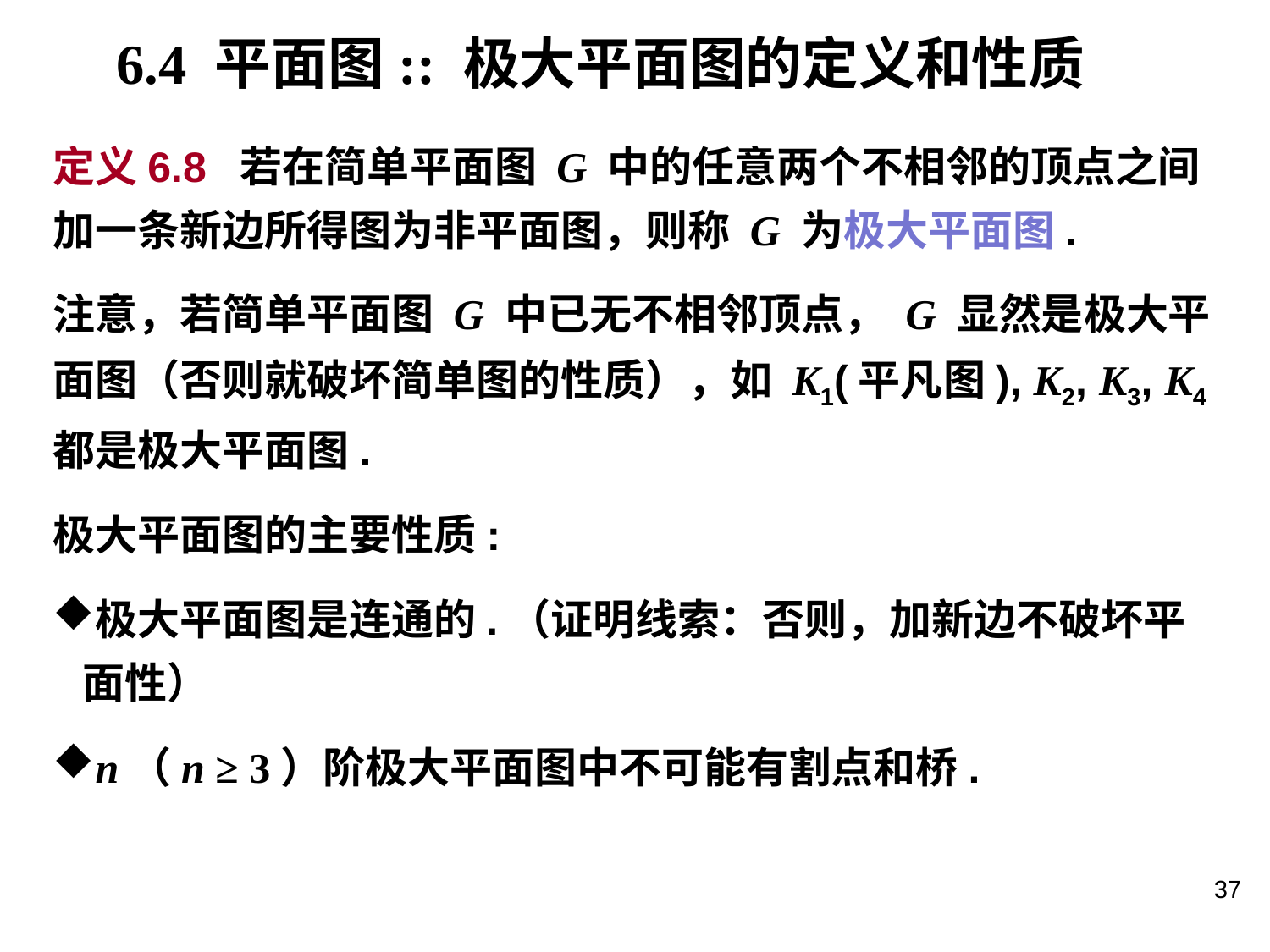

6.4 平面图:: 极大平面图的定义和性质
定义6.8  若在简单平面图 G 中的任意两个不相邻的顶点之间加一条新边所得图为非平面图，则称 G 为极大平面图.
注意，若简单平面图 G 中已无不相邻顶点， G 显然是极大平面图（否则就破坏简单图的性质），如 K1(平凡图), K2, K3, K4都是极大平面图.
极大平面图的主要性质:
极大平面图是连通的.（证明线索：否则，加新边不破坏平面性）
n（n ≥ 3）阶极大平面图中不可能有割点和桥.
37